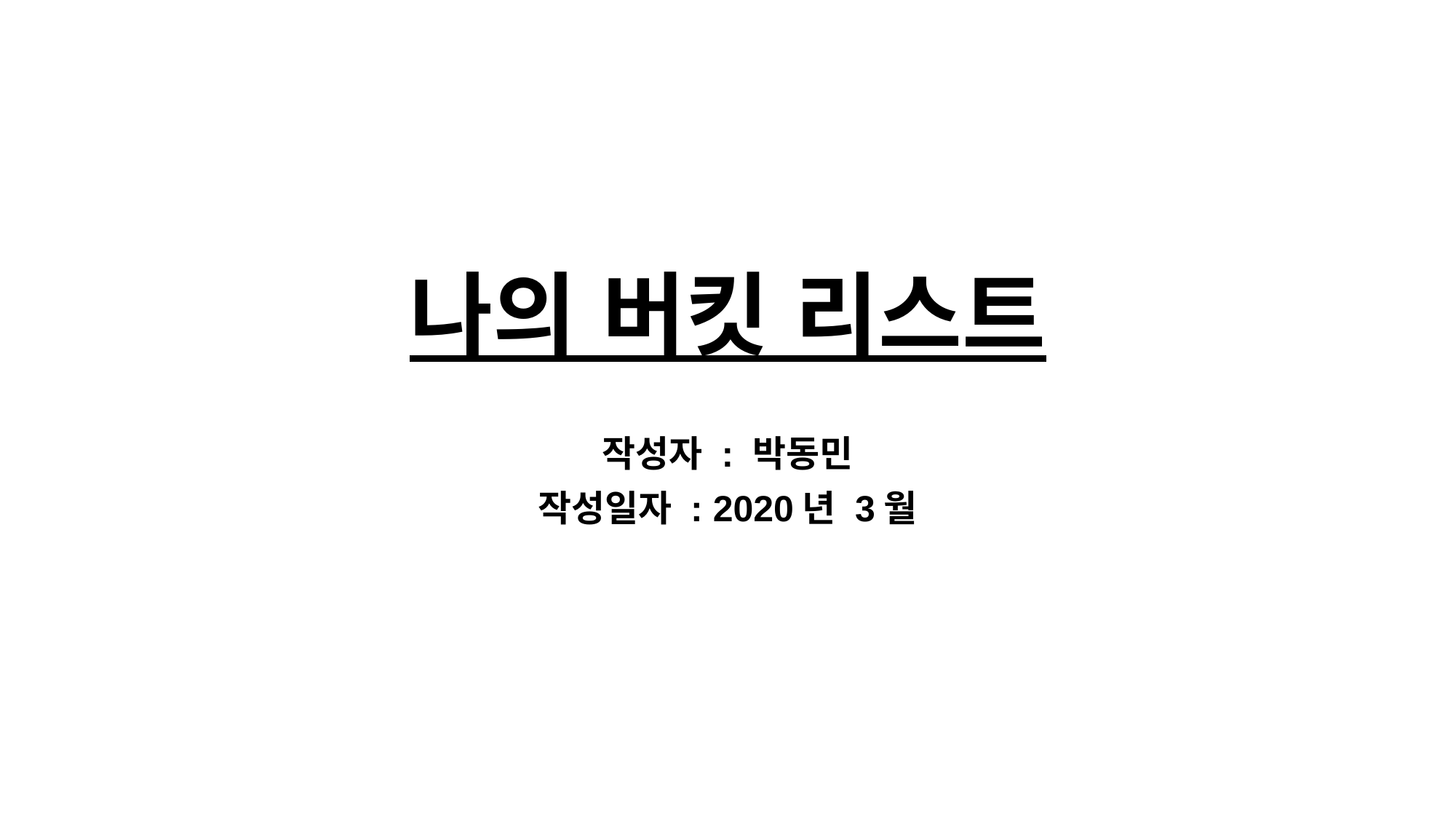

# 나의 버킷 리스트
작성자 : 박동민
작성일자 : 2020년 3월